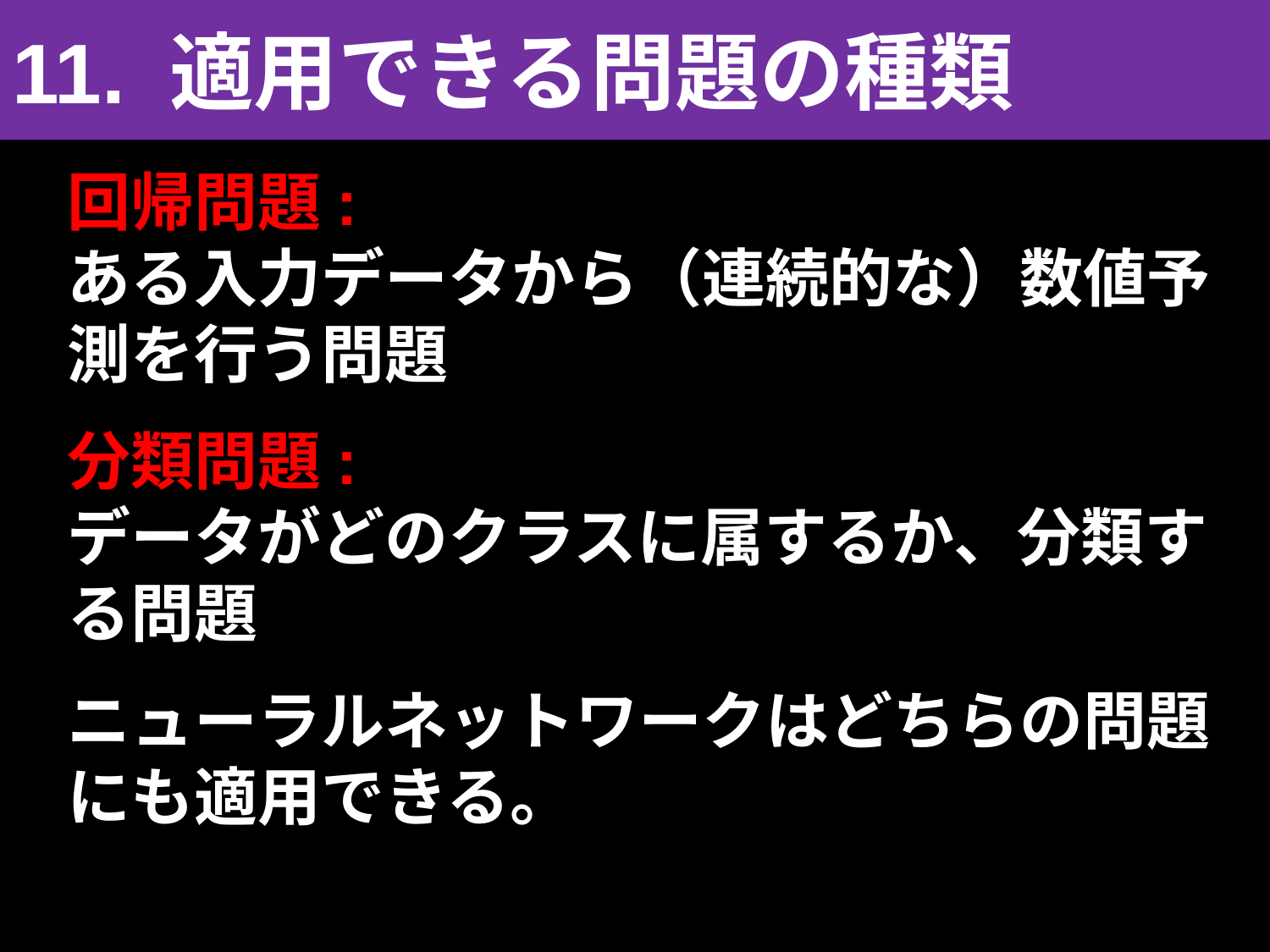

11. 適用できる問題の種類

回帰問題:
ある入力データから（連続的な）数値予測を行う問題
分類問題:
データがどのクラスに属するか、分類する問題
ニューラルネットワークはどちらの問題にも適用できる。